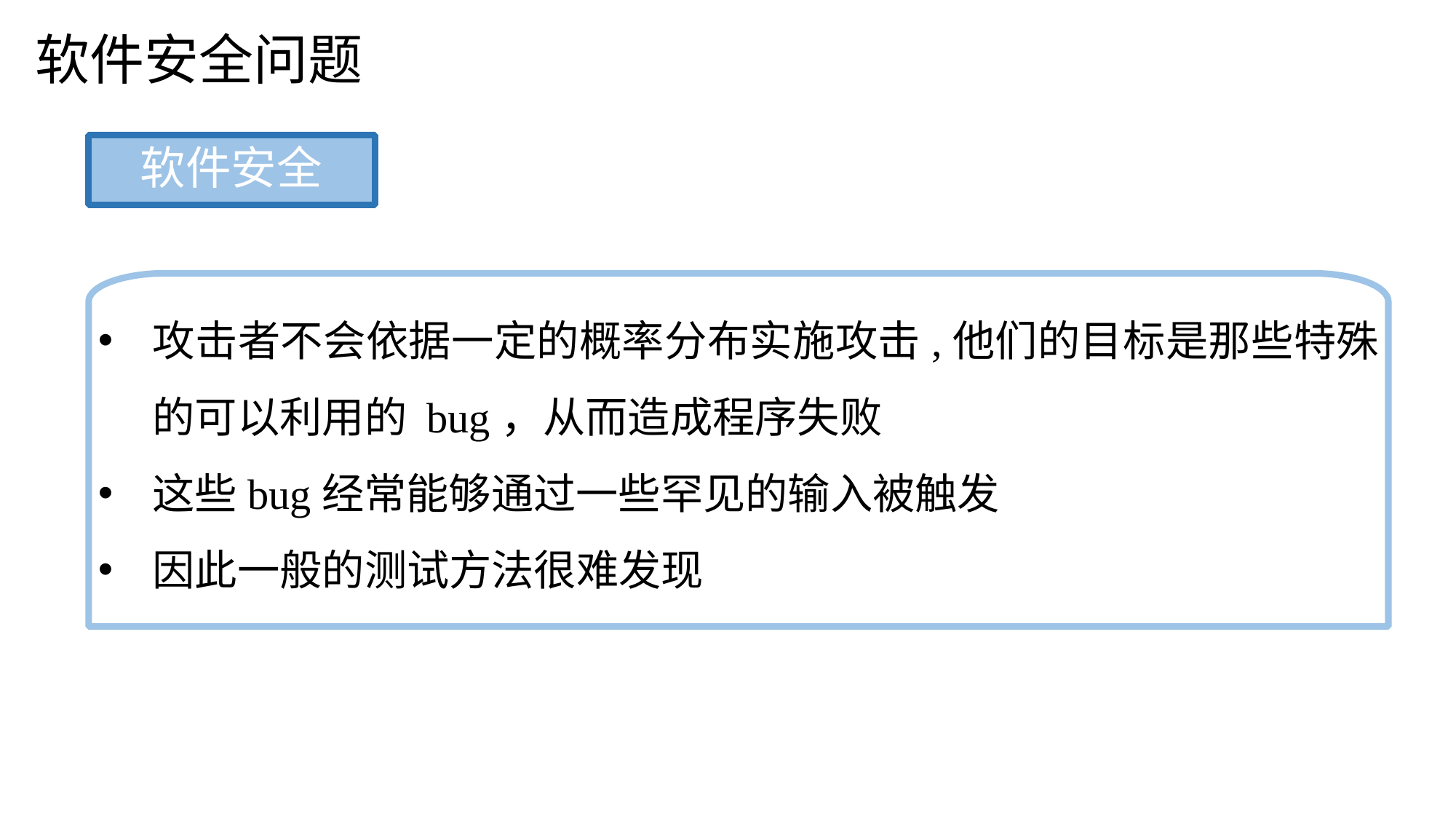

软件安全问题

软件安全
攻击者不会依据一定的概率分布实施攻击,他们的目标是那些特殊的可以利用的 bug，从而造成程序失败
这些bug经常能够通过一些罕见的输入被触发
因此一般的测试方法很难发现